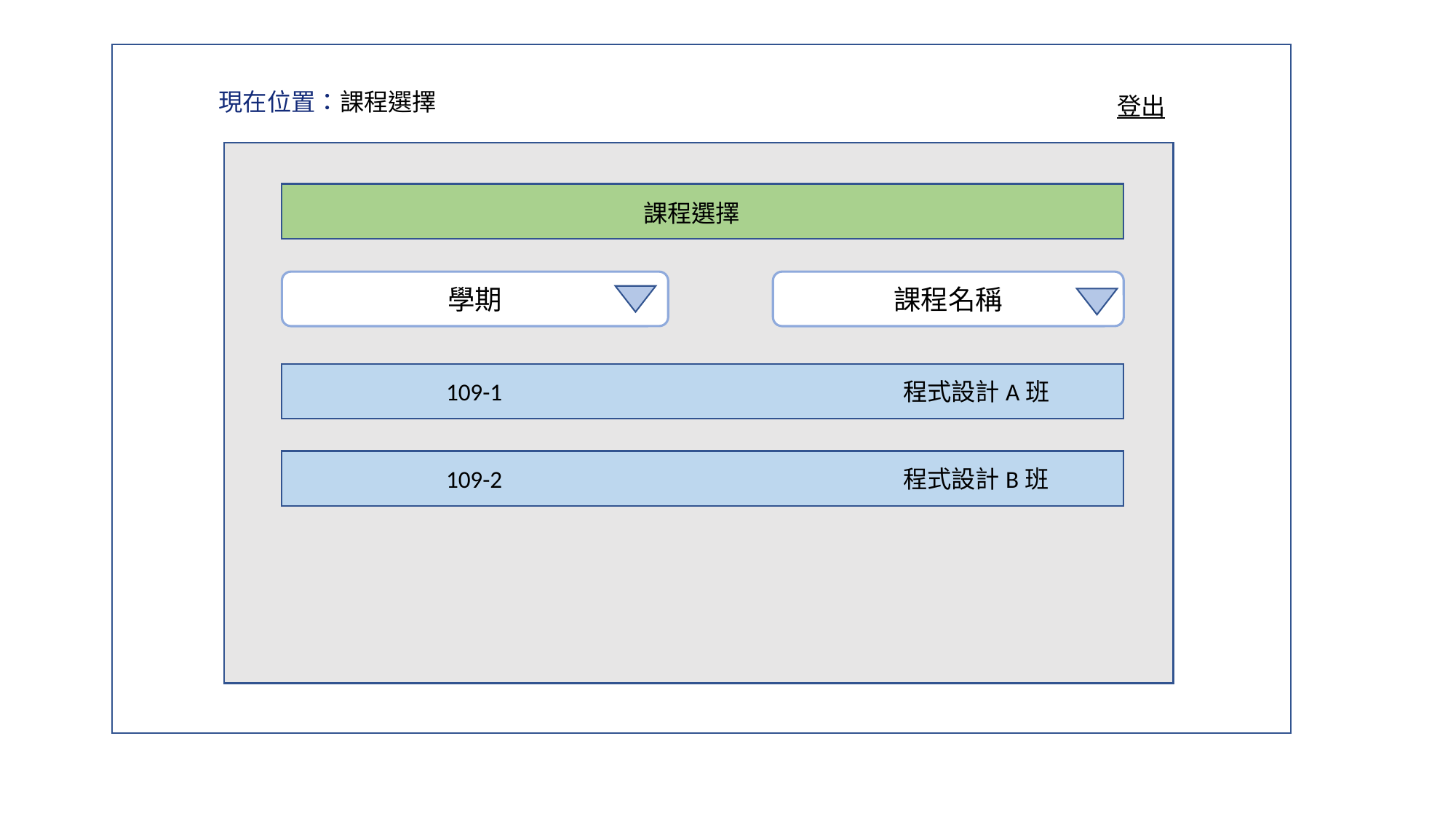

現在位置：課程選擇
登出

課程選擇
課程名稱
學期

109-1
程式設計A班

109-2
程式設計B班